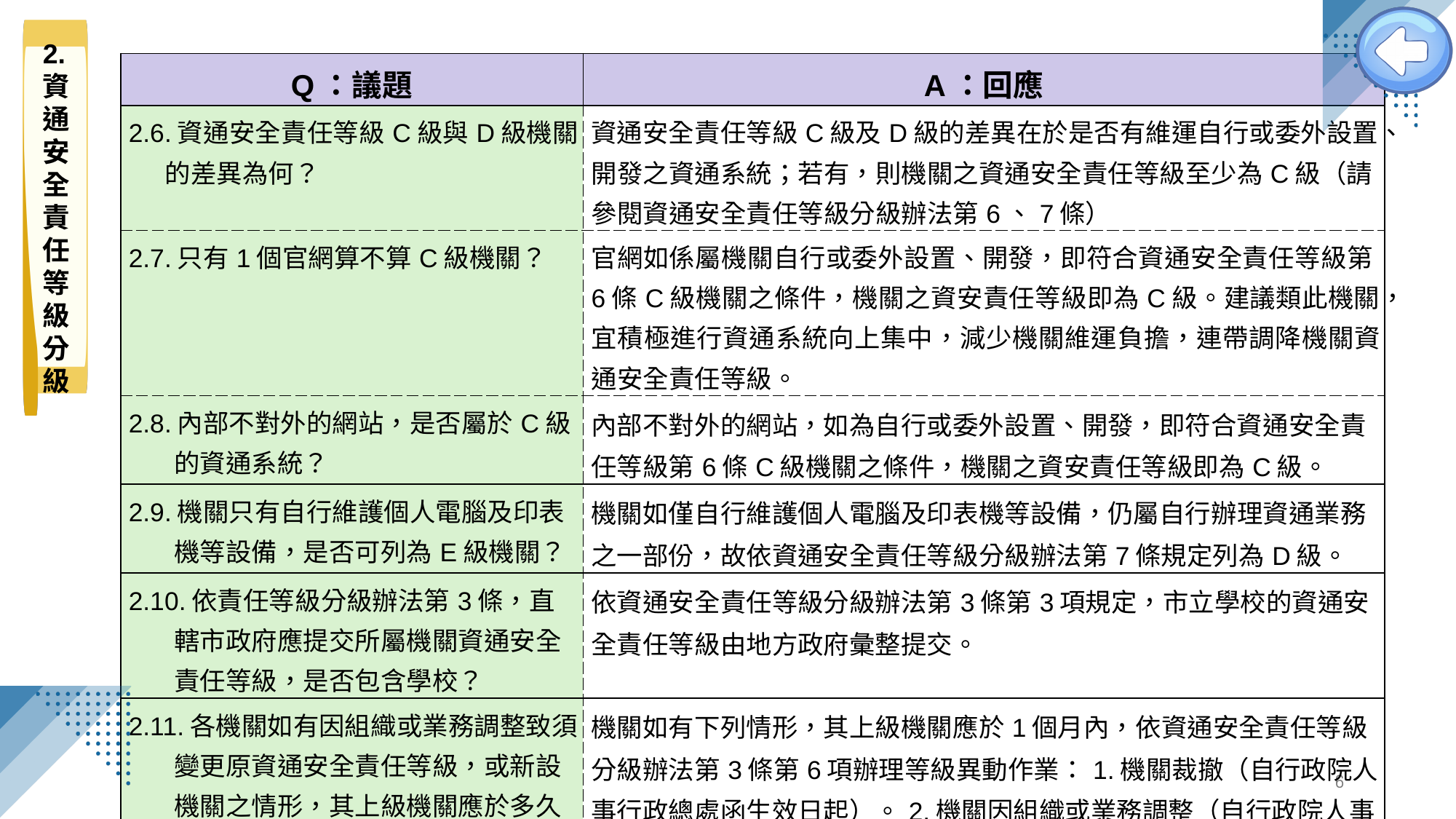

2.資通安全責任等級分級

| Q：議題 | A：回應 |
| --- | --- |
| 2.6.資通安全責任等級C級與D級機關的差異為何？ | 資通安全責任等級C級及D級的差異在於是否有維運自行或委外設置、開發之資通系統；若有，則機關之資通安全責任等級至少為C級（請參閱資通安全責任等級分級辦法第6、7條） |
| 2.7.只有1個官網算不算C級機關？ | 官網如係屬機關自行或委外設置、開發，即符合資通安全責任等級第6條C級機關之條件，機關之資安責任等級即為C級。建議類此機關，宜積極進行資通系統向上集中，減少機關維運負擔，連帶調降機關資通安全責任等級。 |
| 2.8.內部不對外的網站，是否屬於C級的資通系統？ | 內部不對外的網站，如為自行或委外設置、開發，即符合資通安全責任等級第6條C級機關之條件，機關之資安責任等級即為C級。 |
| 2.9.機關只有自行維護個人電腦及印表機等設備，是否可列為E級機關？ | 機關如僅自行維護個人電腦及印表機等設備，仍屬自行辦理資通業務之一部份，故依資通安全責任等級分級辦法第7條規定列為D級。 |
| 2.10.依責任等級分級辦法第3條，直轄市政府應提交所屬機關資通安全責任等級，是否包含學校？ | 依資通安全責任等級分級辦法第3條第3項規定，市立學校的資通安全責任等級由地方政府彙整提交。 |
| 2.11.各機關如有因組織或業務調整致須變更原資通安全責任等級，或新設機關之情形，其上級機關應於多久內提報該機關之資通安全責任等級或解除納管？ | 機關如有下列情形，其上級機關應於1個月內，依資通安全責任等級分級辦法第3條第6項辦理等級異動作業：1.機關裁撤（自行政院人事行政總處函生效日起）。2.機關因組織或業務調整（自行政院人事行政總處函生效日起）。3.成立籌備處（自籌備處組織規程發布日起）。4.新設機關（自組織法施行日起）。 |

6